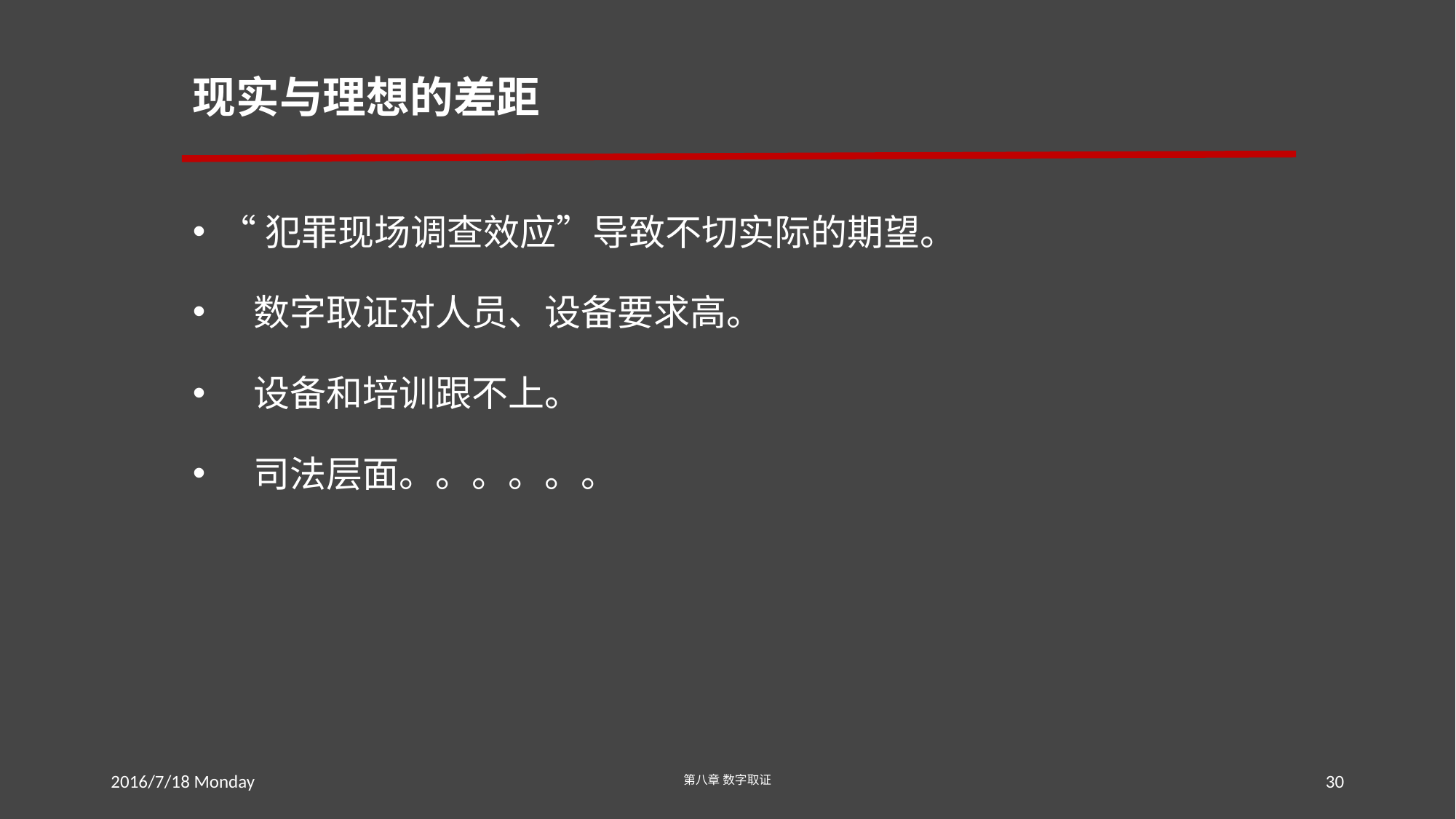

# 现实与理想的差距
“犯罪现场调查效应”导致不切实际的期望。
   数字取证对人员、设备要求高。
   设备和培训跟不上。
   司法层面。。。。。。
2016/7/18 Monday
第八章 数字取证
30